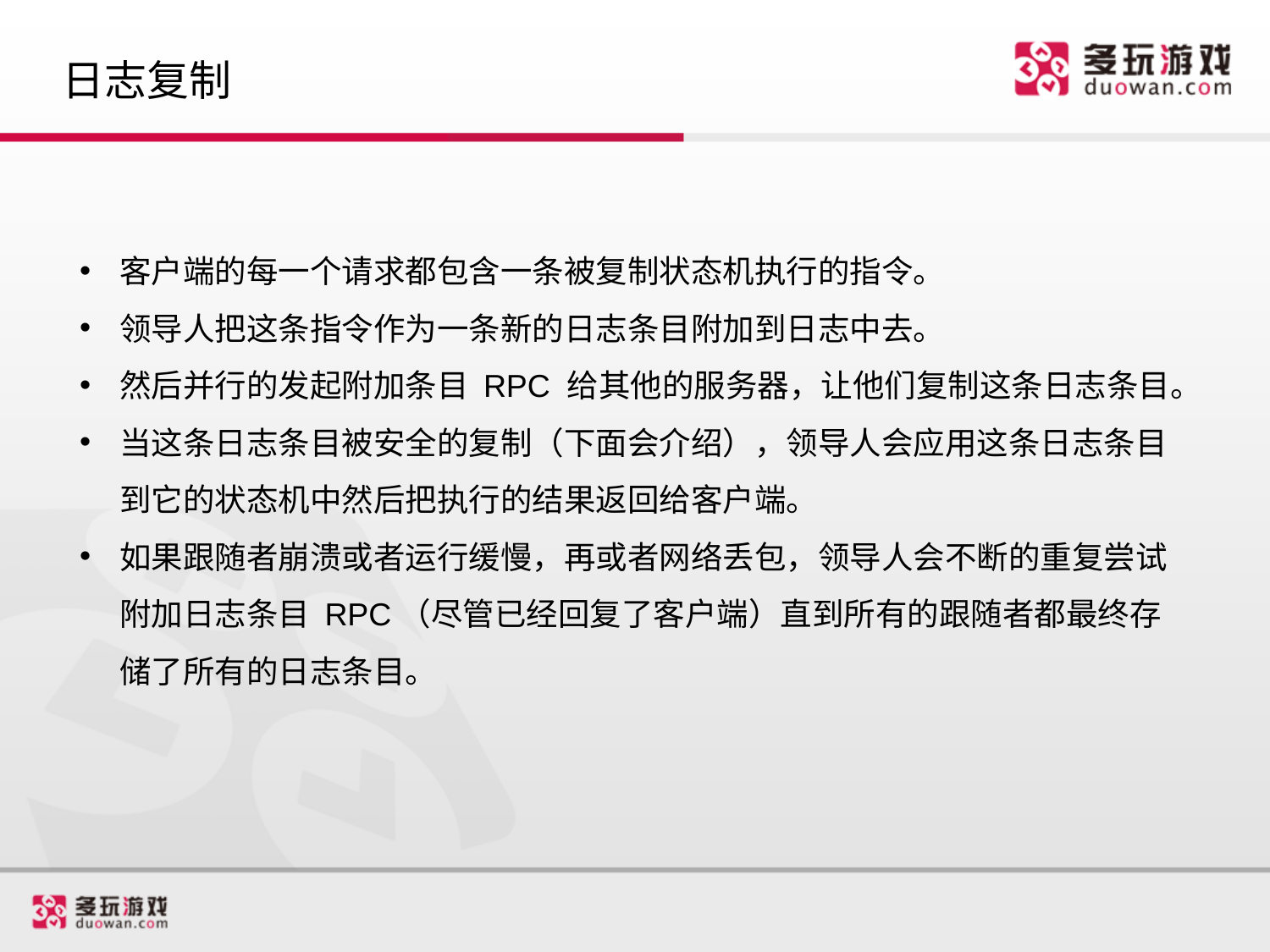

# 日志复制
客户端的每一个请求都包含一条被复制状态机执行的指令。
领导人把这条指令作为一条新的日志条目附加到日志中去。
然后并行的发起附加条目 RPC 给其他的服务器，让他们复制这条日志条目。
当这条日志条目被安全的复制（下面会介绍），领导人会应用这条日志条目到它的状态机中然后把执行的结果返回给客户端。
如果跟随者崩溃或者运行缓慢，再或者网络丢包，领导人会不断的重复尝试附加日志条目 RPC（尽管已经回复了客户端）直到所有的跟随者都最终存储了所有的日志条目。